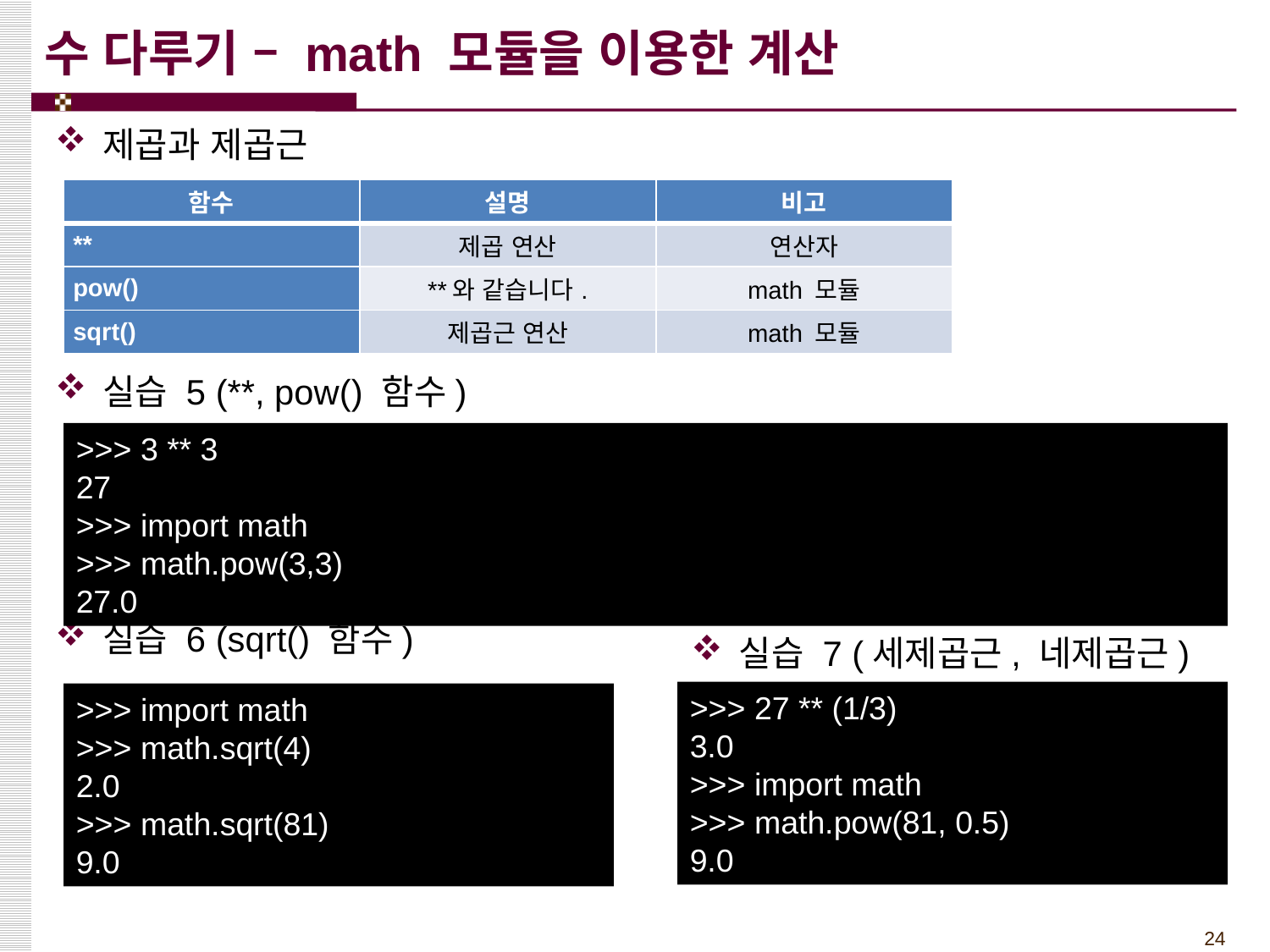

# 수 다루기 – math 모듈을 이용한 계산
제곱과 제곱근

실습 5 (**, pow() 함수)

실습 6 (sqrt() 함수)

| 함수 | 설명 | 비고 |
| --- | --- | --- |
| \*\* | 제곱 연산 | 연산자 |
| pow() | \*\*와 같습니다. | math 모듈 |
| sqrt() | 제곱근 연산 | math 모듈 |
>>> 3 ** 3
27
>>> import math
>>> math.pow(3,3)
27.0
실습 7 (세제곱근, 네제곱근)
>>> 27 ** (1/3)
3.0
>>> import math
>>> math.pow(81, 0.5)
9.0
>>> import math
>>> math.sqrt(4)
2.0
>>> math.sqrt(81)
9.0